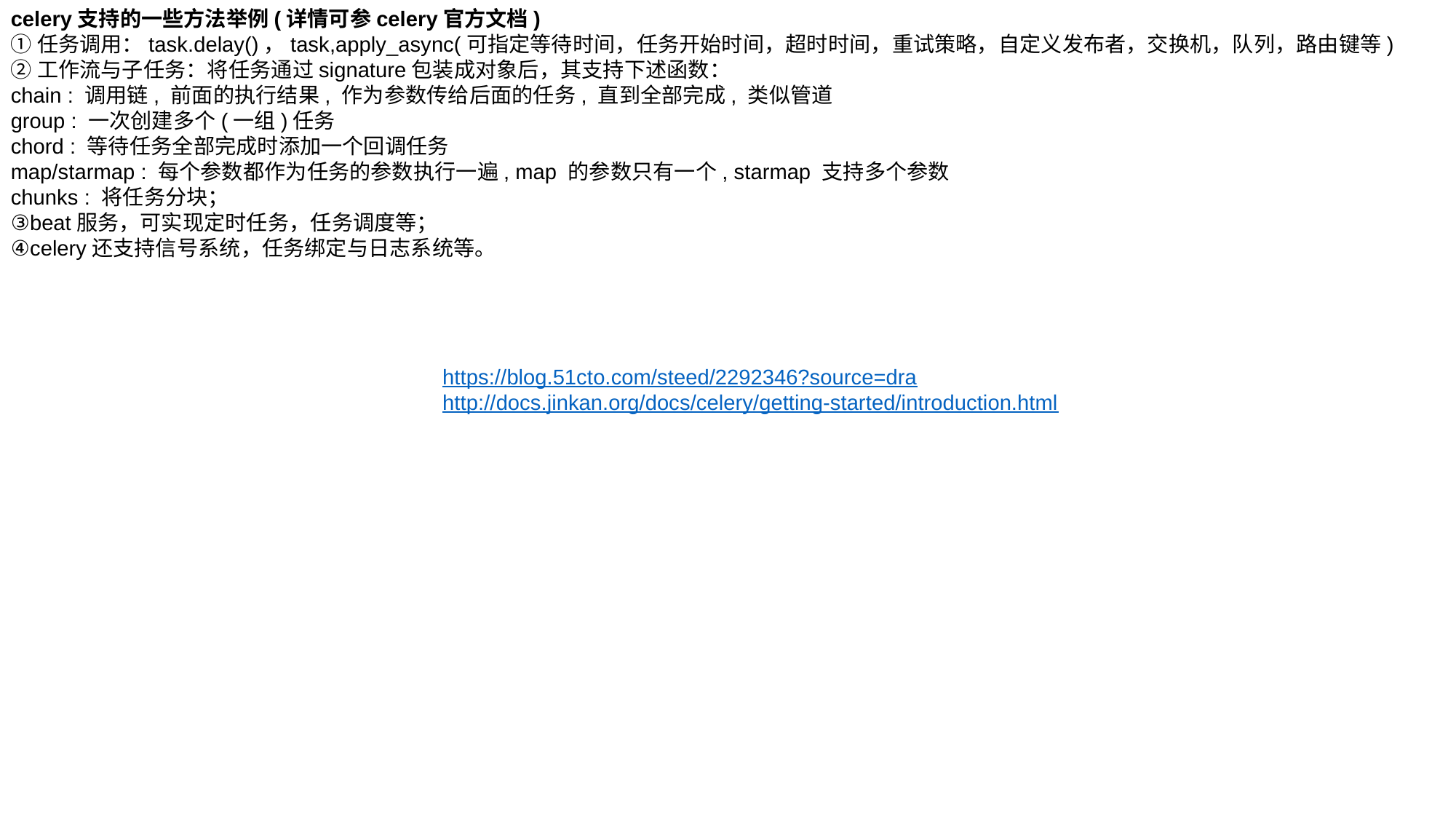

celery支持的一些方法举例(详情可参celery官方文档)
①任务调用：task.delay()，task,apply_async(可指定等待时间，任务开始时间，超时时间，重试策略，自定义发布者，交换机，队列，路由键等)
②工作流与子任务：将任务通过signature包装成对象后，其支持下述函数：
chain : 调用链, 前面的执行结果, 作为参数传给后面的任务, 直到全部完成, 类似管道
group : 一次创建多个(一组)任务
chord : 等待任务全部完成时添加一个回调任务
map/starmap : 每个参数都作为任务的参数执行一遍, map 的参数只有一个, starmap 支持多个参数
chunks : 将任务分块；
③beat服务，可实现定时任务，任务调度等；
④celery还支持信号系统，任务绑定与日志系统等。
https://blog.51cto.com/steed/2292346?source=dra
http://docs.jinkan.org/docs/celery/getting-started/introduction.html